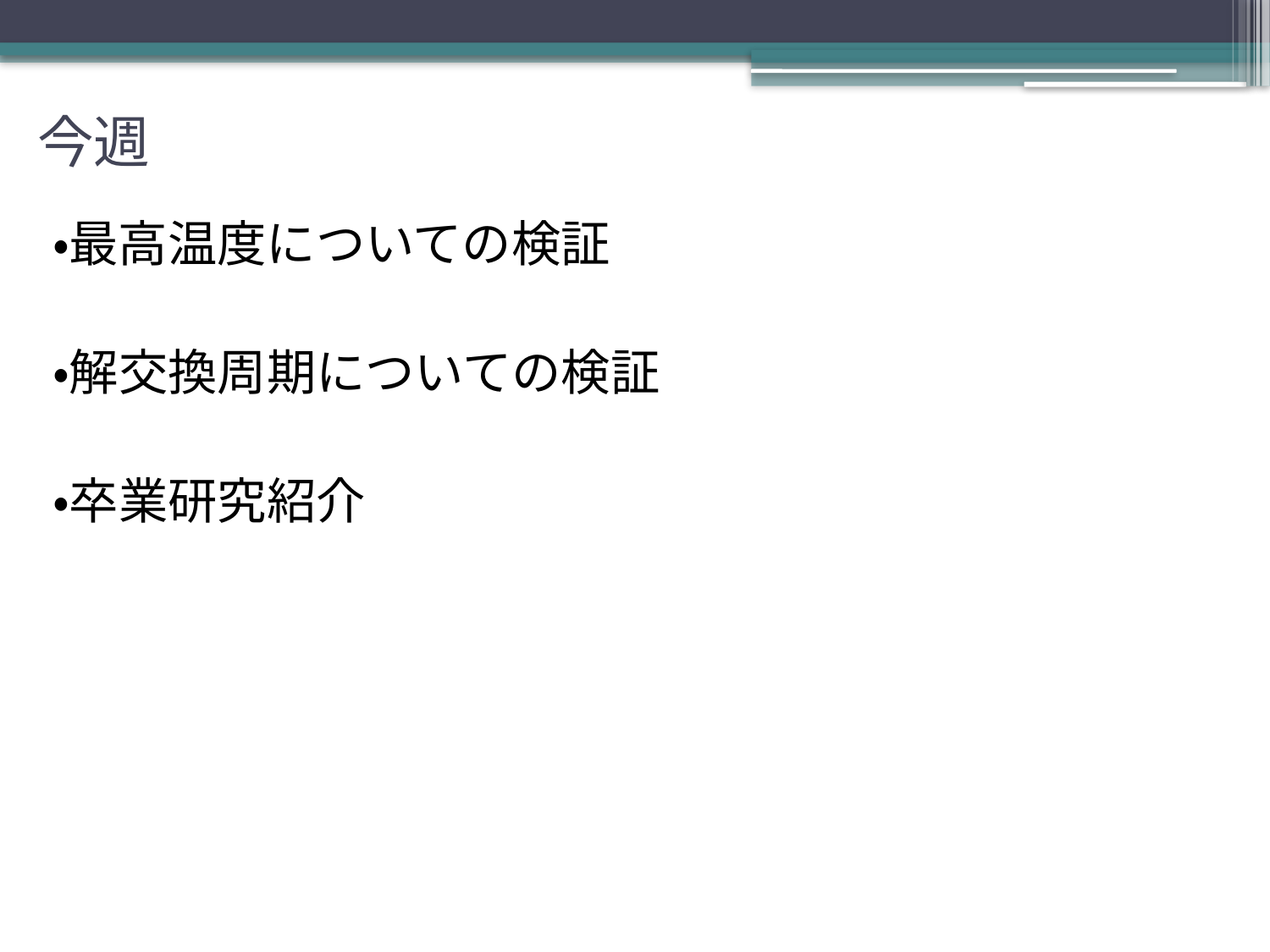

# 今週
・最高温度についての検証

・解交換周期についての検証

・卒業研究紹介